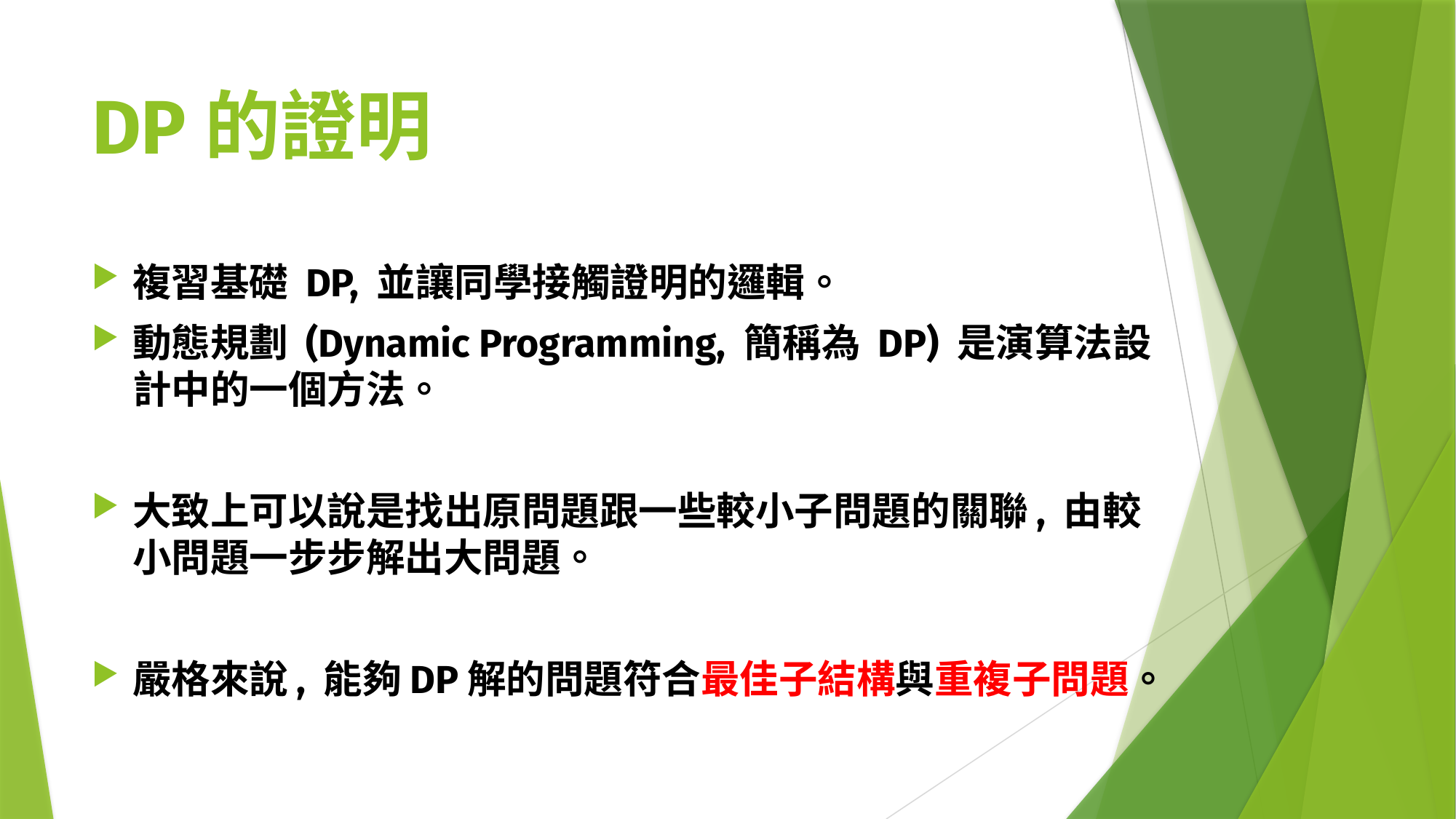

# DP的證明
複習基礎 DP, 並讓同學接觸證明的邏輯。
動態規劃 (Dynamic Programming, 簡稱為 DP) 是演算法設計中的一個方法。

大致上可以說是找出原問題跟一些較小子問題的關聯, 由較小問題一步步解出大問題。

嚴格來說, 能夠DP解的問題符合最佳子結構與重複子問題。